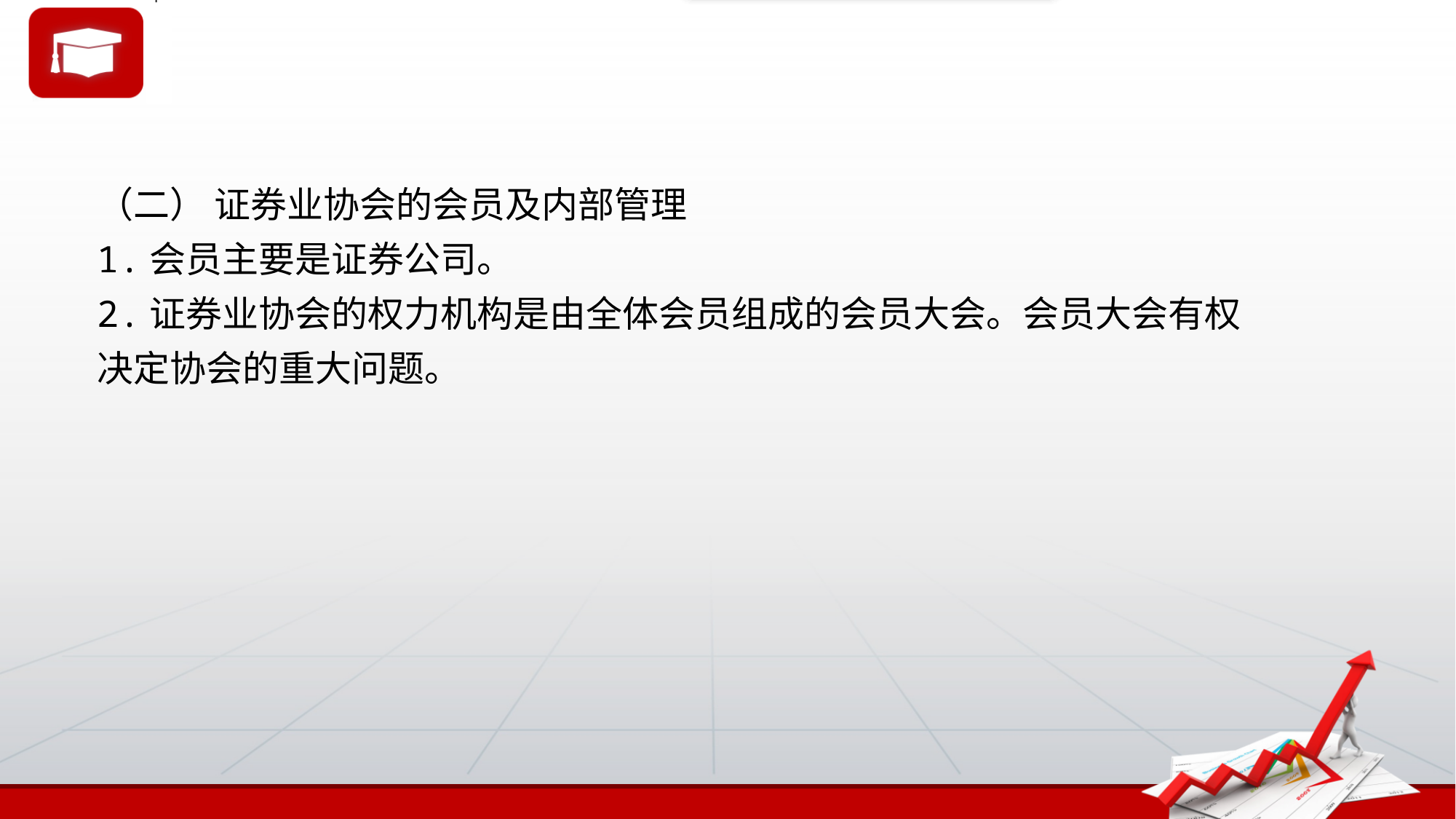

# （二） 证券业协会的会员及内部管理 1.会员主要是证券公司。 2.证券业协会的权力机构是由全体会员组成的会员大会。会员大会有权决定协会的重大问题。